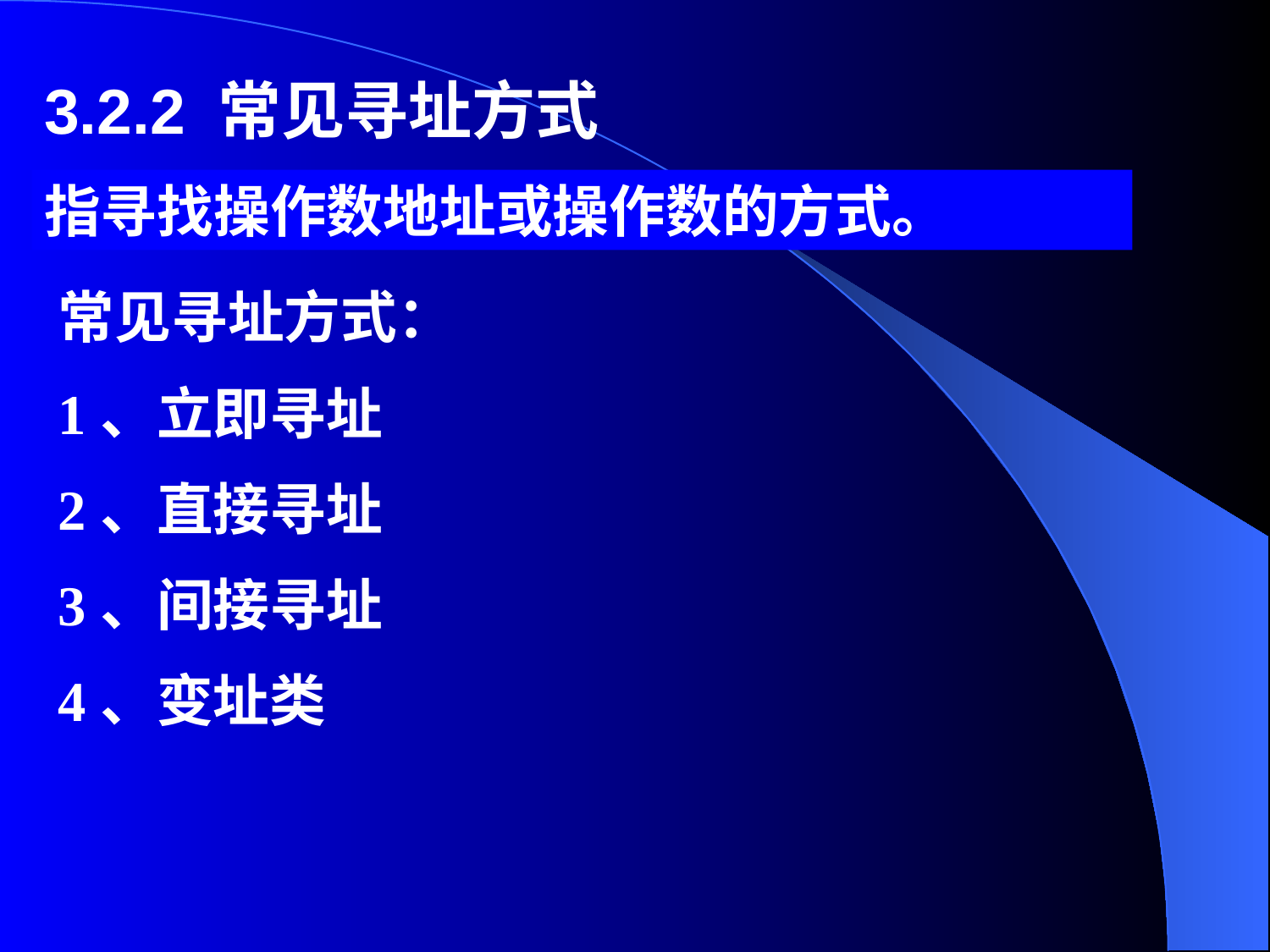

3.2.2 常见寻址方式
指寻找操作数地址或操作数的方式。
常见寻址方式：
1、立即寻址
2、直接寻址
3、间接寻址
4、变址类